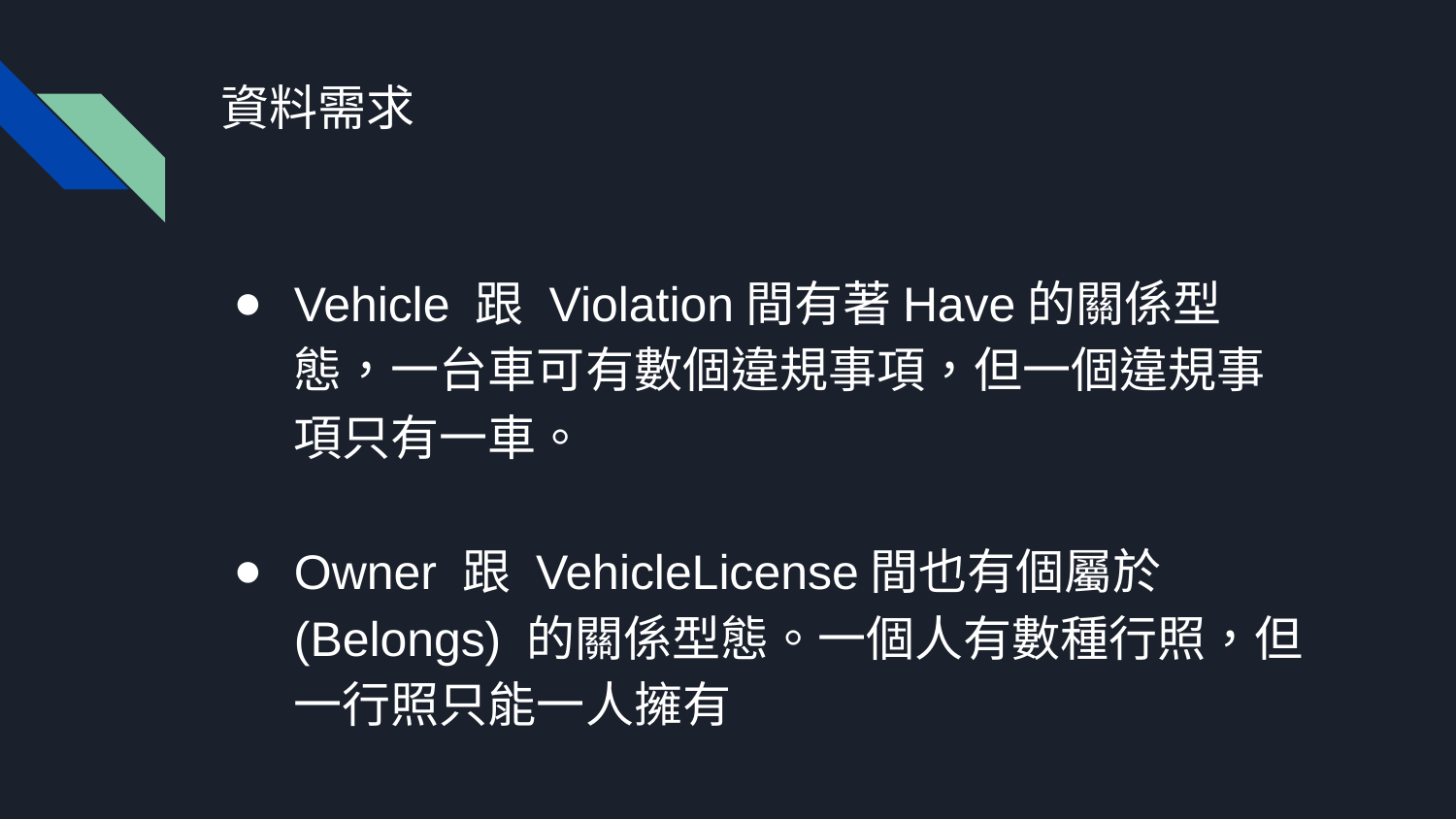

# 資料需求
Vehicle 跟 Violation間有著Have的關係型態，一台車可有數個違規事項，但一個違規事項只有一車。

Owner 跟 VehicleLicense間也有個屬於 (Belongs) 的關係型態。一個人有數種行照，但一行照只能一人擁有